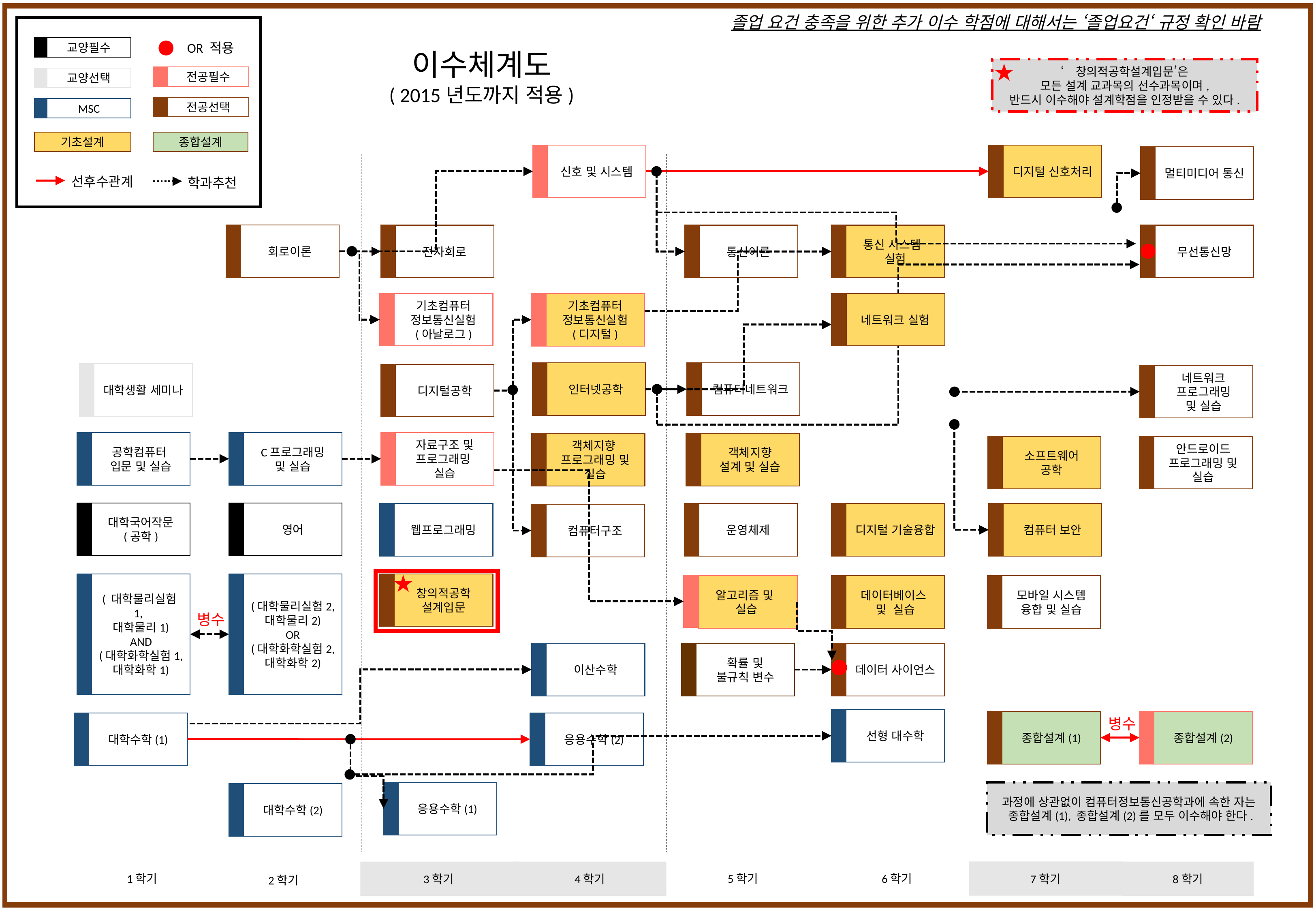

졸업 요건 충족을 위한 추가 이수 학점에 대해서는 ‘졸업요건‘ 규정 확인 바람

OR 적용

교양필수

이수체계도
( 2015년도까지 적용)
★
‘창의적공학설계입문’은
모든 설계 교과목의 선수과목이며,
반드시 이수해야 설계학점을 인정받을 수 있다.

전공필수

교양선택

전공선택

MSC
기초설계
종합설계

신호 및 시스템

디지털 신호처리

멀티미디어 통신

선후수관계
학과추천

회로이론

전자회로

통신이론

통신 시스템
실험

무선통신망

기초컴퓨터
정보통신실험
(아날로그)

네트워크 실험

기초컴퓨터
정보통신실험
(디지털)
컴퓨터네트워크

인터넷공학

대학생활 세미나

디지털공학

네트워크
프로그래밍
및 실습

공학컴퓨터
입문 및 실습

C프로그래밍
및 실습

자료구조 및
프로그래밍
실습

객체지향
프로그래밍 및 실습

객체지향
설계 및 실습

소프트웨어
공학

안드로이드
프로그래밍 및 실습

대학국어작문
(공학)

영어

운영체제

웹프로그래밍

디지털 기술융합

컴퓨터 보안

컴퓨터구조
★

( 대학물리실험1,
대학물리1)
AND
(대학화학실험1,
대학화학1)

(대학물리실험2,
대학물리2)
OR
(대학화학실험2,
대학화학2)

창의적공학
설계입문

알고리즘 및
실습

모바일 시스템
융합 및 실습

데이터베이스
및  실습
병수

이산수학

확률 및
불규칙 변수

데이터 사이언스

선형 대수학
병수

종합설계(1)

종합설계(2)

대학수학(1)

응용수학(2)

응용수학(1)
과정에 상관없이 컴퓨터정보통신공학과에 속한 자는
 종합설계(1), 종합설계(2)를 모두 이수해야 한다.

대학수학(2)
7학기
3학기
8학기
4학기
6학기
5학기
1학기
2학기